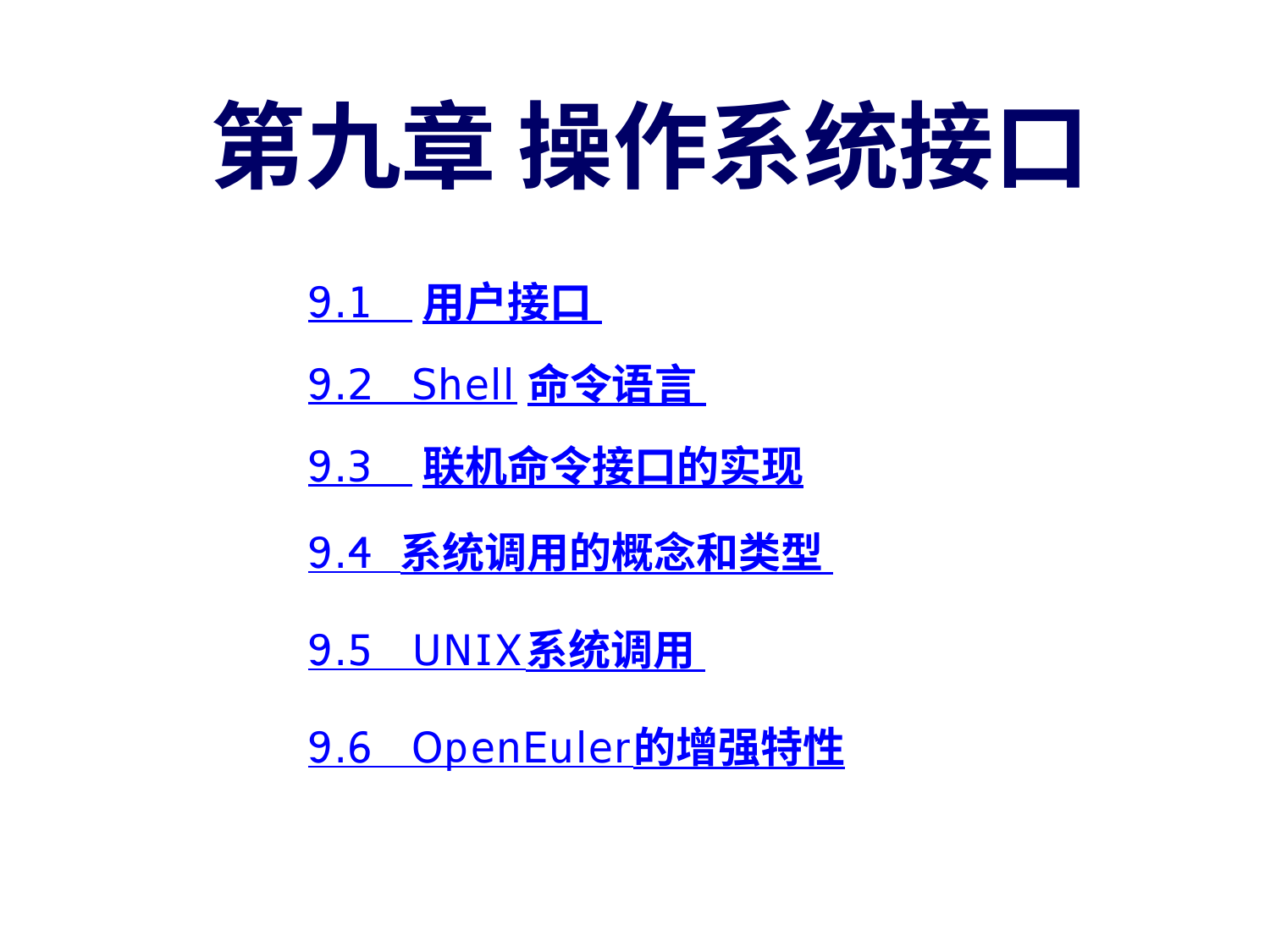

第九章 操作系统接口
9.1   用户接口
9.2   Shell命令语言
9.3   联机命令接口的实现
9.4  系统调用的概念和类型
9.5   UNIX系统调用
9.6   OpenEuler的增强特性